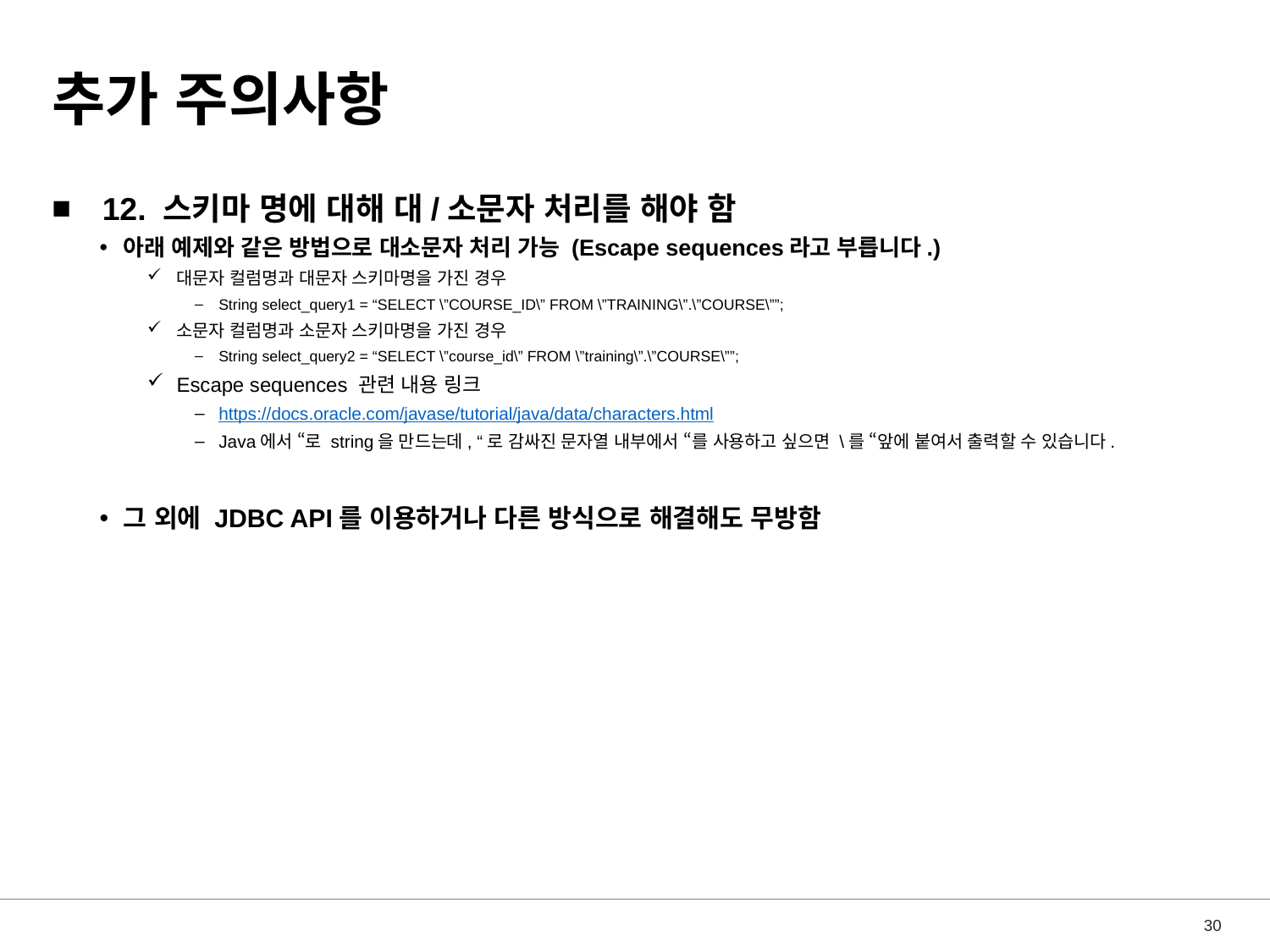

# 추가 주의사항
12. 스키마 명에 대해 대/소문자 처리를 해야 함
아래 예제와 같은 방법으로 대소문자 처리 가능 (Escape sequences라고 부릅니다.)
대문자 컬럼명과 대문자 스키마명을 가진 경우
String select_query1 = “SELECT \”COURSE_ID\” FROM \”TRAINING\”.\”COURSE\””;
소문자 컬럼명과 소문자 스키마명을 가진 경우
String select_query2 = “SELECT \”course_id\” FROM \”training\”.\”COURSE\””;
Escape sequences 관련 내용 링크
https://docs.oracle.com/javase/tutorial/java/data/characters.html
Java에서 “로 string을 만드는데, “로 감싸진 문자열 내부에서 “를 사용하고 싶으면 \를 “앞에 붙여서 출력할 수 있습니다.

그 외에 JDBC API를 이용하거나 다른 방식으로 해결해도 무방함

30